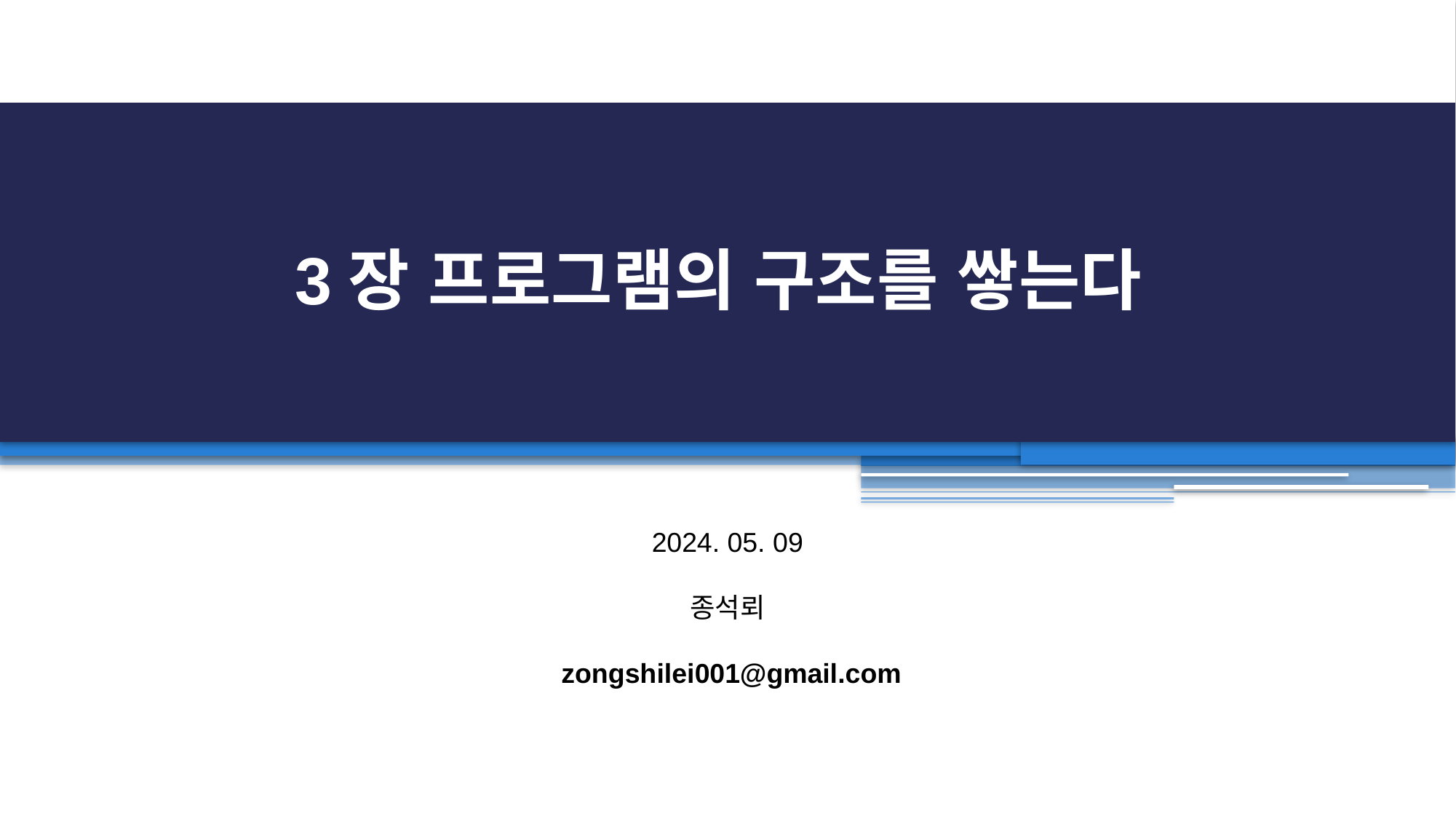

3장 프로그램의 구조를 쌓는다
2024. 05. 09

종석뢰

zongshilei001@gmail.com